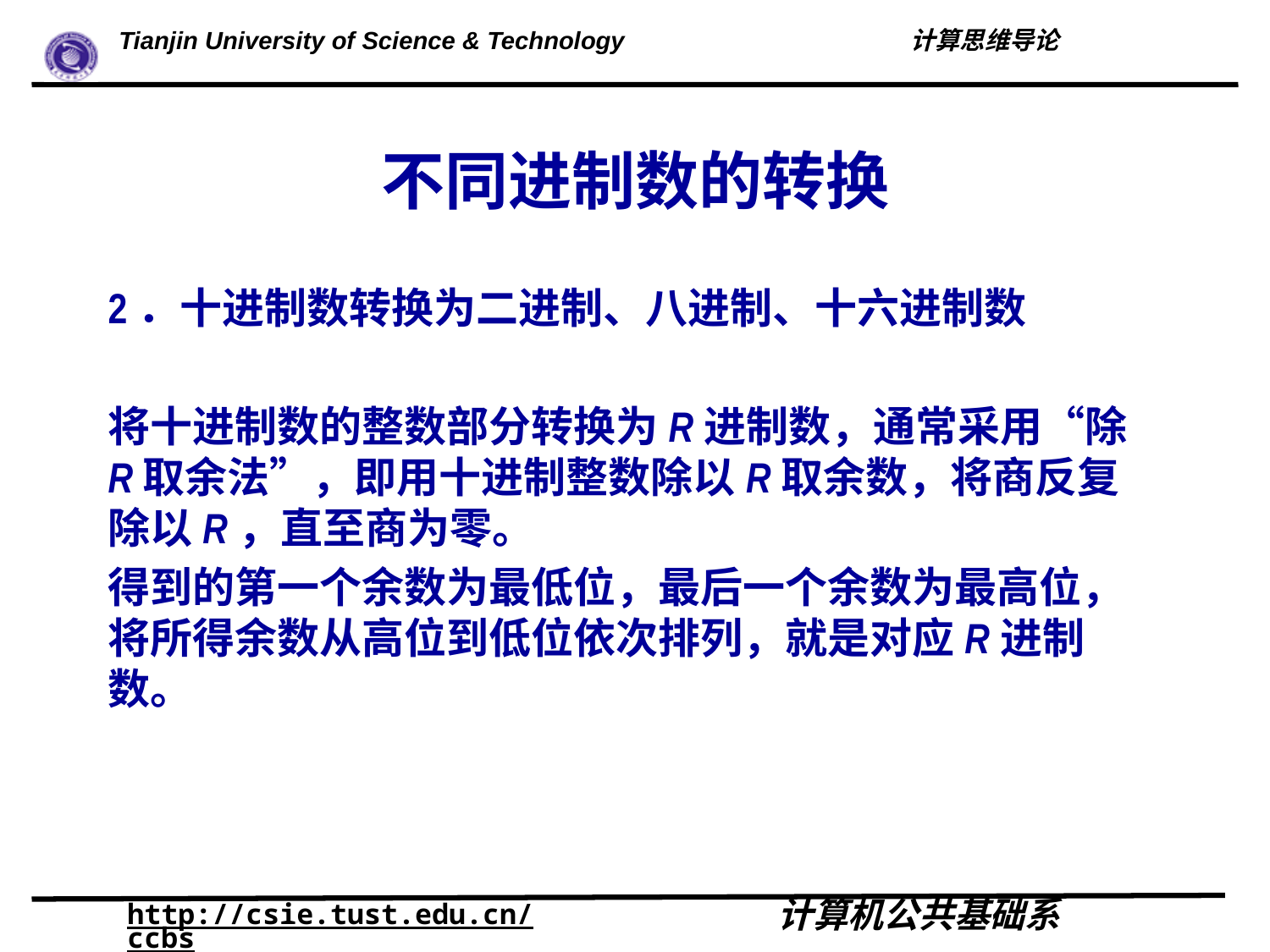

# 不同进制数的转换
2．十进制数转换为二进制、八进制、十六进制数

将十进制数的整数部分转换为R进制数，通常采用“除R取余法”，即用十进制整数除以R取余数，将商反复除以R，直至商为零。
得到的第一个余数为最低位，最后一个余数为最高位，将所得余数从高位到低位依次排列，就是对应R进制数。